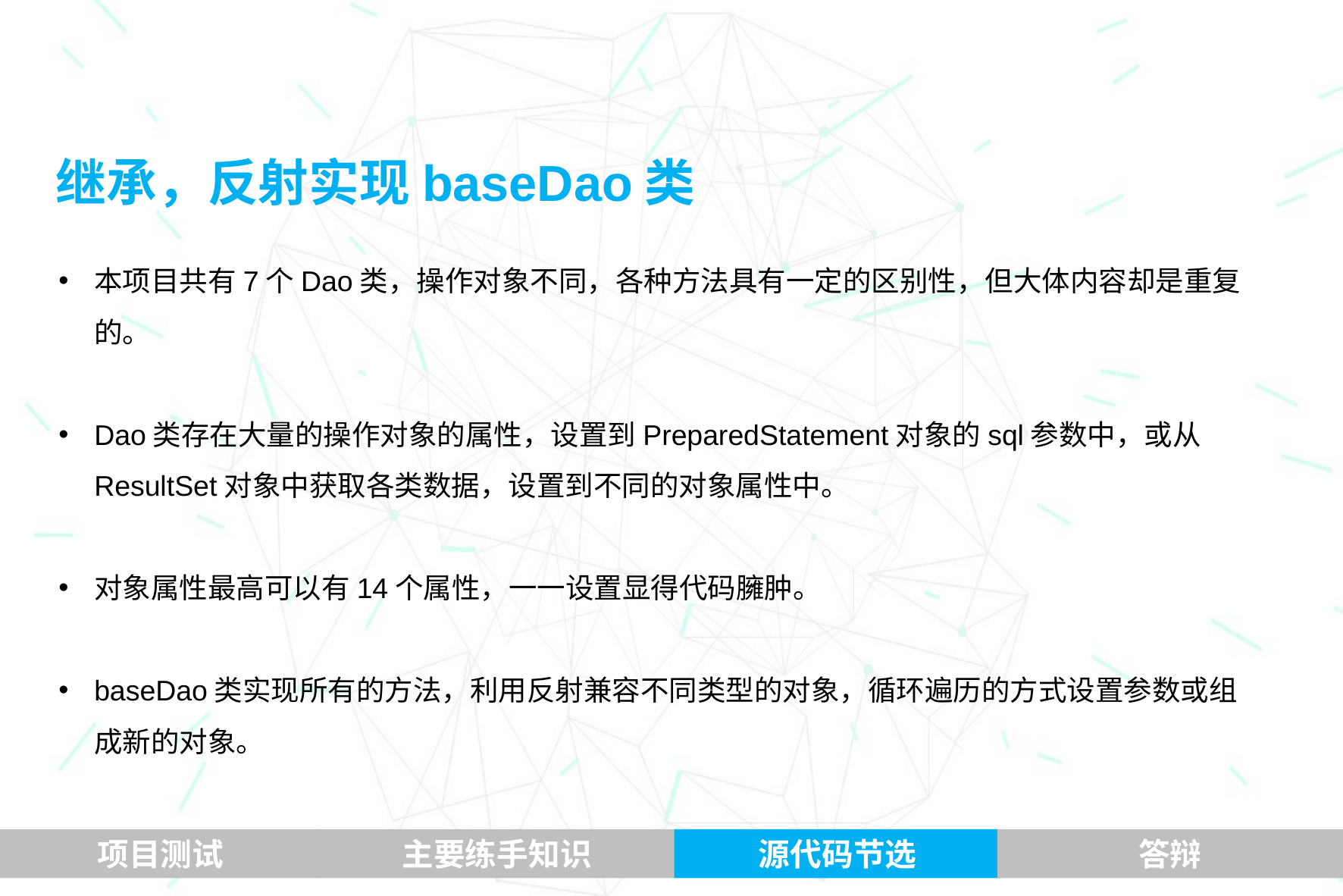

继承，反射实现baseDao类
本项目共有7个Dao类，操作对象不同，各种方法具有一定的区别性，但大体内容却是重复的。

Dao类存在大量的操作对象的属性，设置到PreparedStatement对象的sql参数中，或从ResultSet对象中获取各类数据，设置到不同的对象属性中。

对象属性最高可以有14个属性，一一设置显得代码臃肿。

baseDao类实现所有的方法，利用反射兼容不同类型的对象，循环遍历的方式设置参数或组成新的对象。
项目测试
主要练手知识
源代码节选
答辩